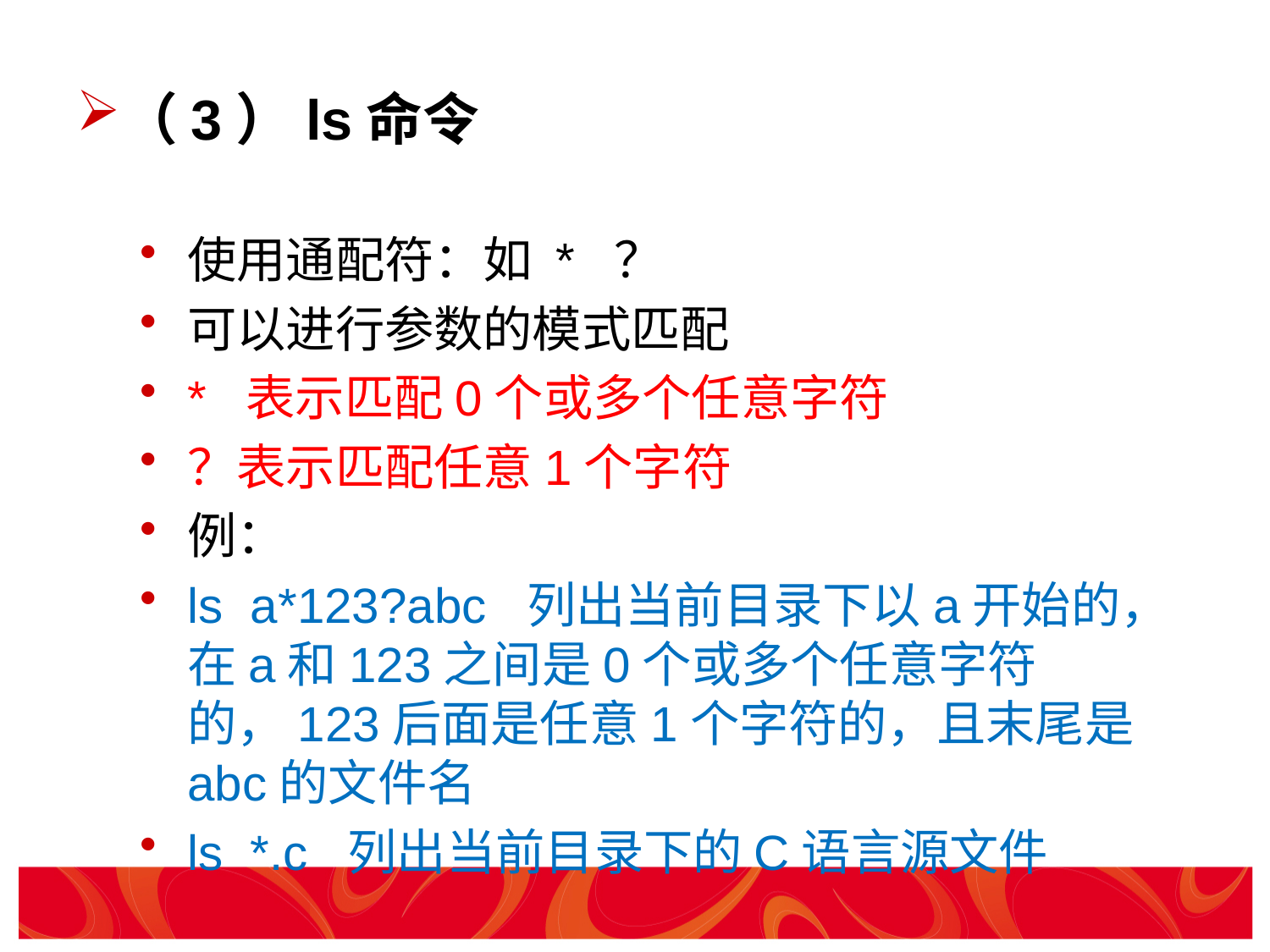

# （3）ls命令
使用通配符：如 *  ？
可以进行参数的模式匹配
*  表示匹配0个或多个任意字符
？表示匹配任意1个字符
例：
ls  a*123?abc  列出当前目录下以a开始的，在a和123之间是0个或多个任意字符的，123后面是任意1个字符的，且末尾是abc的文件名
ls  *.c  列出当前目录下的C语言源文件